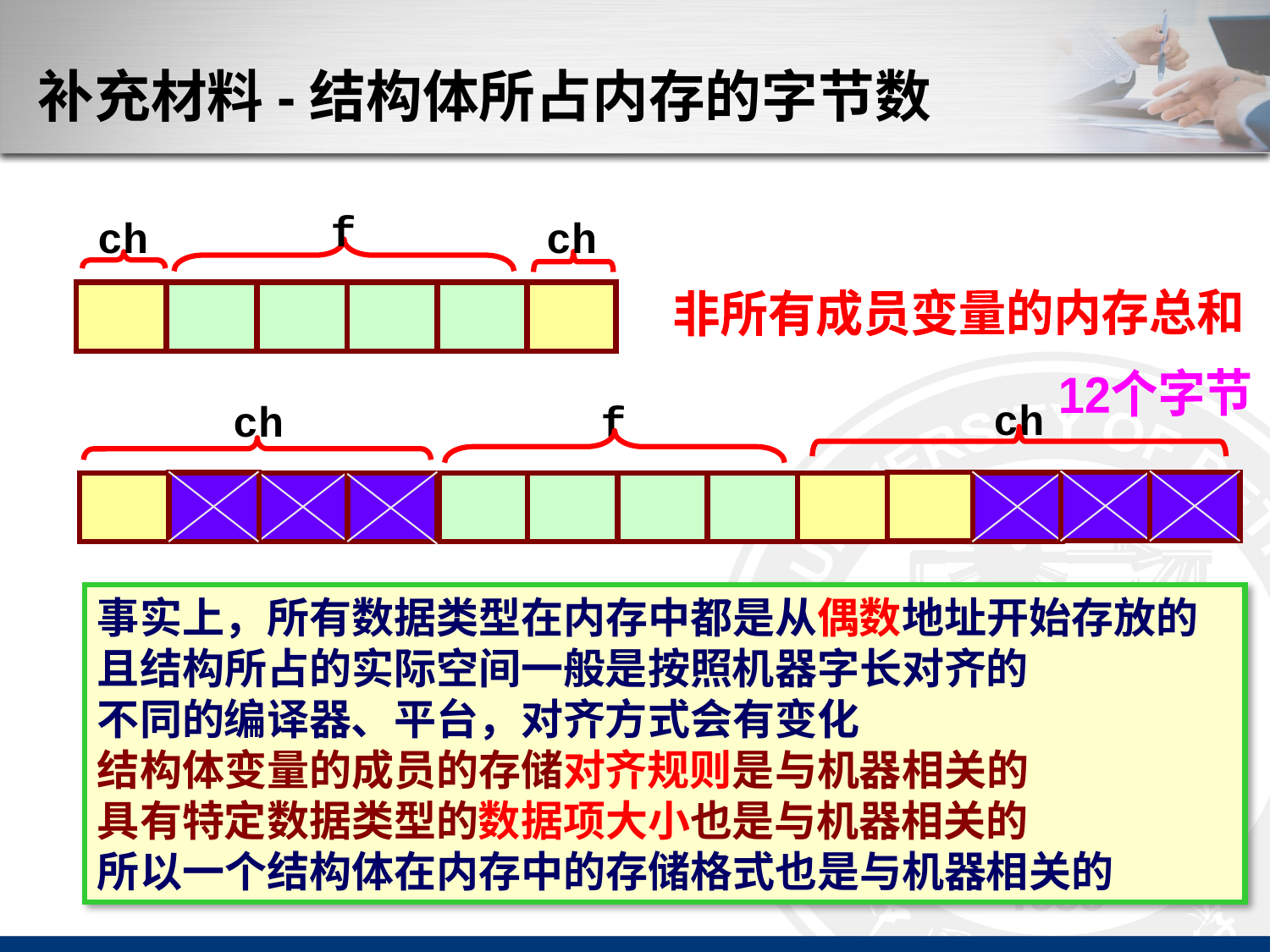

补充材料-结构体所占内存的字节数

f
ch
ch

非所有成员变量的内存总和
12个字节
ch
ch
f

事实上，所有数据类型在内存中都是从偶数地址开始存放的
且结构所占的实际空间一般是按照机器字长对齐的
不同的编译器、平台，对齐方式会有变化
结构体变量的成员的存储对齐规则是与机器相关的
具有特定数据类型的数据项大小也是与机器相关的
所以一个结构体在内存中的存储格式也是与机器相关的